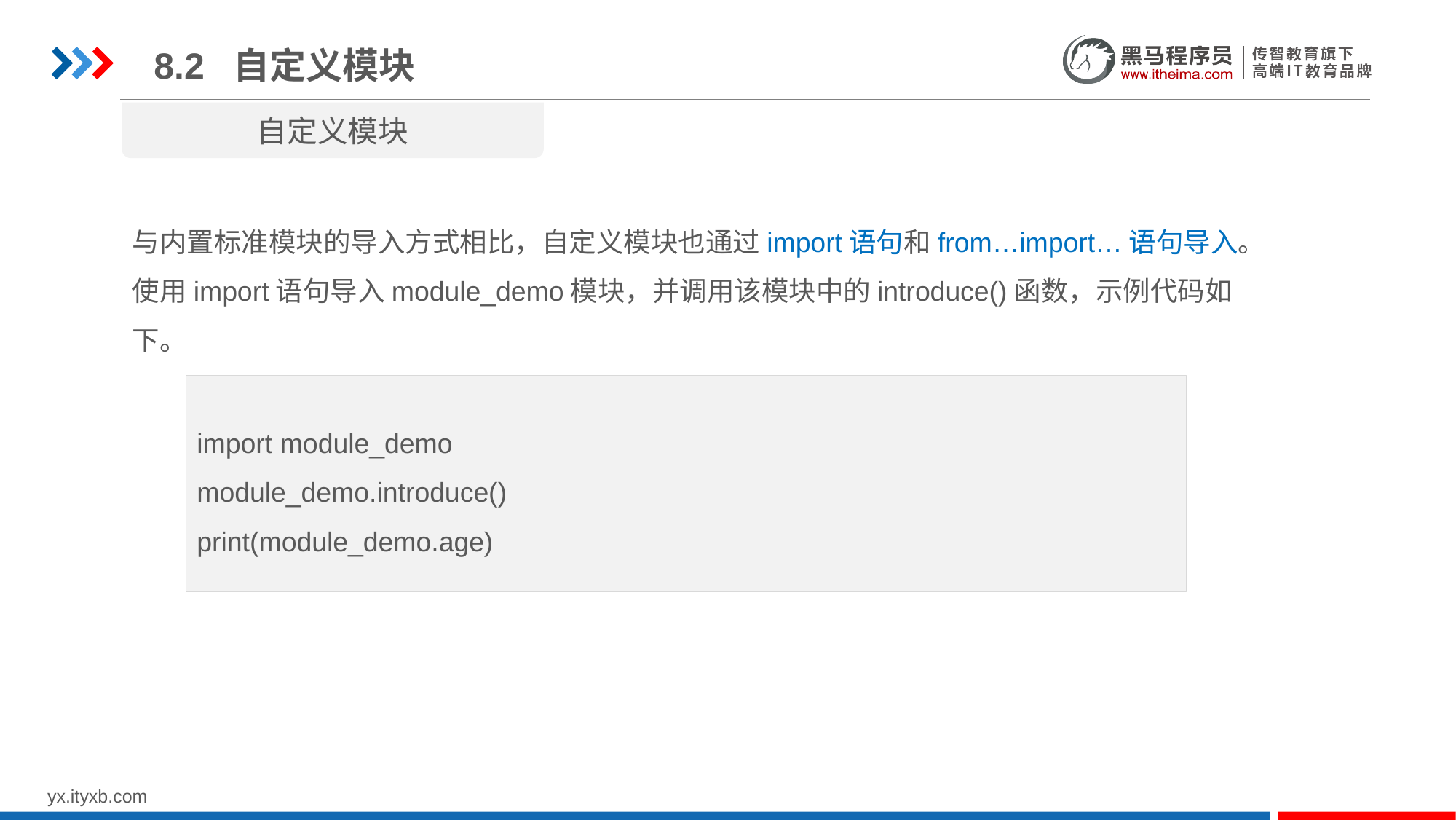

8.2  自定义模块

自定义模块
与内置标准模块的导入方式相比，自定义模块也通过import语句和from…import…语句导入。使用import语句导入module_demo模块，并调用该模块中的introduce()函数，示例代码如下。
import module_demo
module_demo.introduce()
print(module_demo.age)